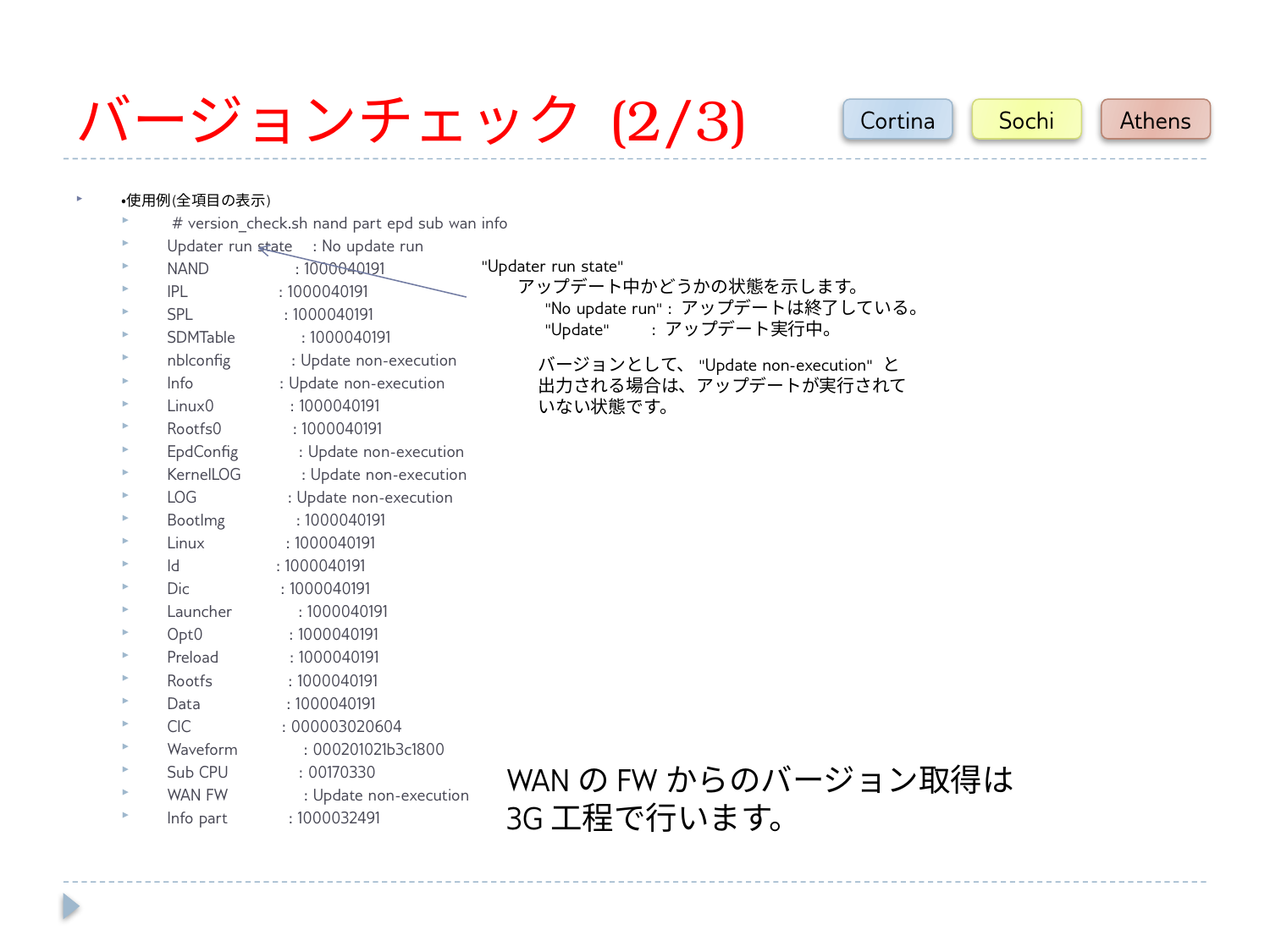

# バージョンチェック (2/3)
Cortina
Sochi
Athens

・使用例(全項目の表示)
 # version_check.sh nand part epd sub wan info
Updater run state    : No update run
NAND                 : 1000040191
IPL                  : 1000040191
SPL                  : 1000040191
SDMTable             : 1000040191
nblconfig            : Update non-execution
Info                 : Update non-execution
Linux0               : 1000040191
Rootfs0              : 1000040191
EpdConfig            : Update non-execution
KernelLOG            : Update non-execution
LOG                  : Update non-execution
BootImg              : 1000040191
Linux                : 1000040191
Id                   : 1000040191
Dic                  : 1000040191
Launcher             : 1000040191
Opt0                 : 1000040191
Preload              : 1000040191
Rootfs               : 1000040191
Data                 : 1000040191
CIC                  : 000003020604
Waveform             : 000201021b3c1800
Sub CPU              : 00170330
WAN FW               : Update non-execution
Info part            : 1000032491

"Updater run state"
        アップデート中かどうかの状態を示します。
            "No update run" : アップデートは終了している。
            "Update"        : アップデート実行中。
バージョンとして、"Update non-execution" と 出力される場合は、アップデートが実行されていない状態です。
WANのFWからのバージョン取得は
3G工程で行います。